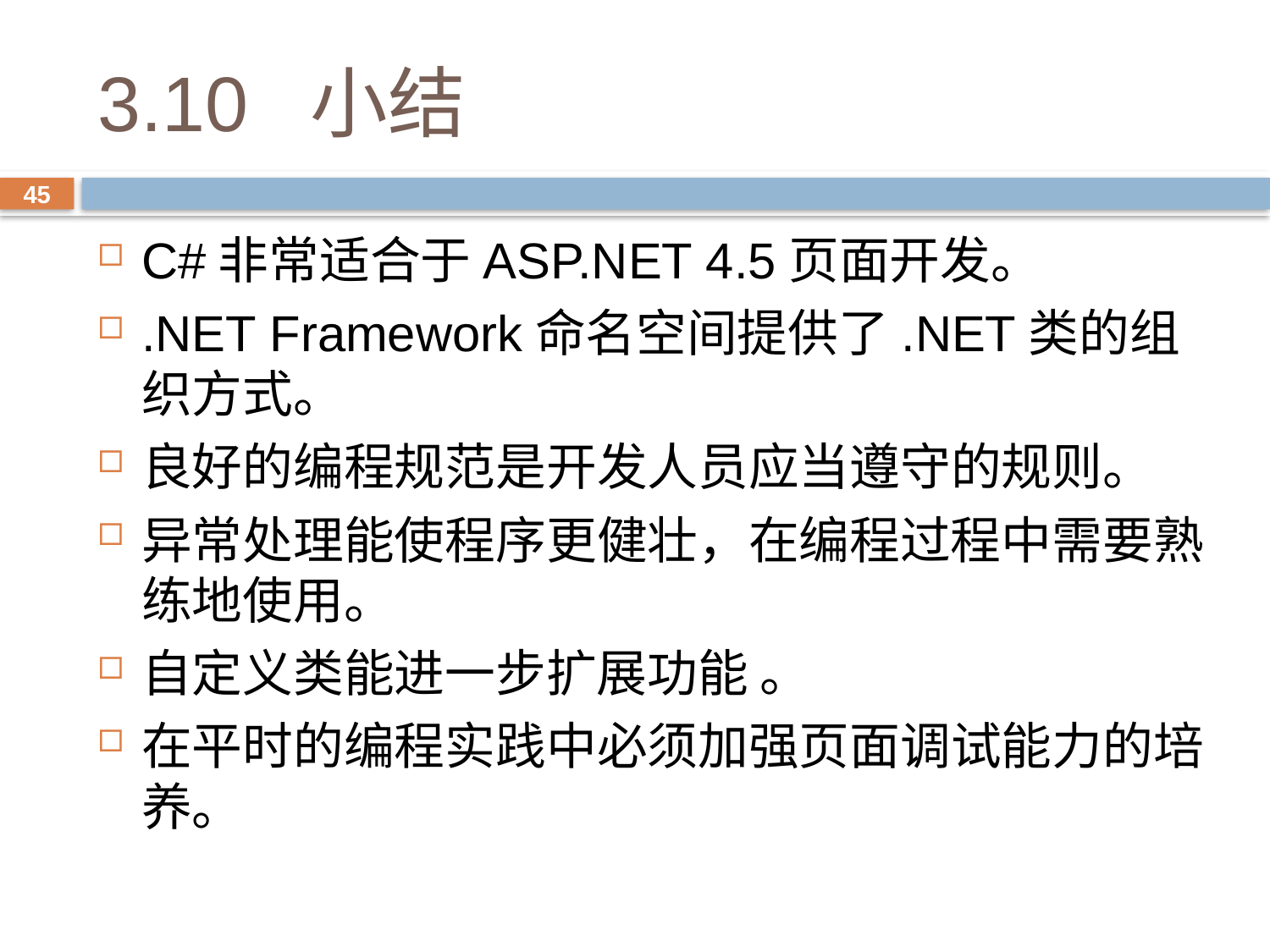

# 3.10  小结
45
C#非常适合于ASP.NET 4.5页面开发。
.NET Framework命名空间提供了.NET类的组织方式。
良好的编程规范是开发人员应当遵守的规则。
异常处理能使程序更健壮，在编程过程中需要熟练地使用。
自定义类能进一步扩展功能 。
在平时的编程实践中必须加强页面调试能力的培养。